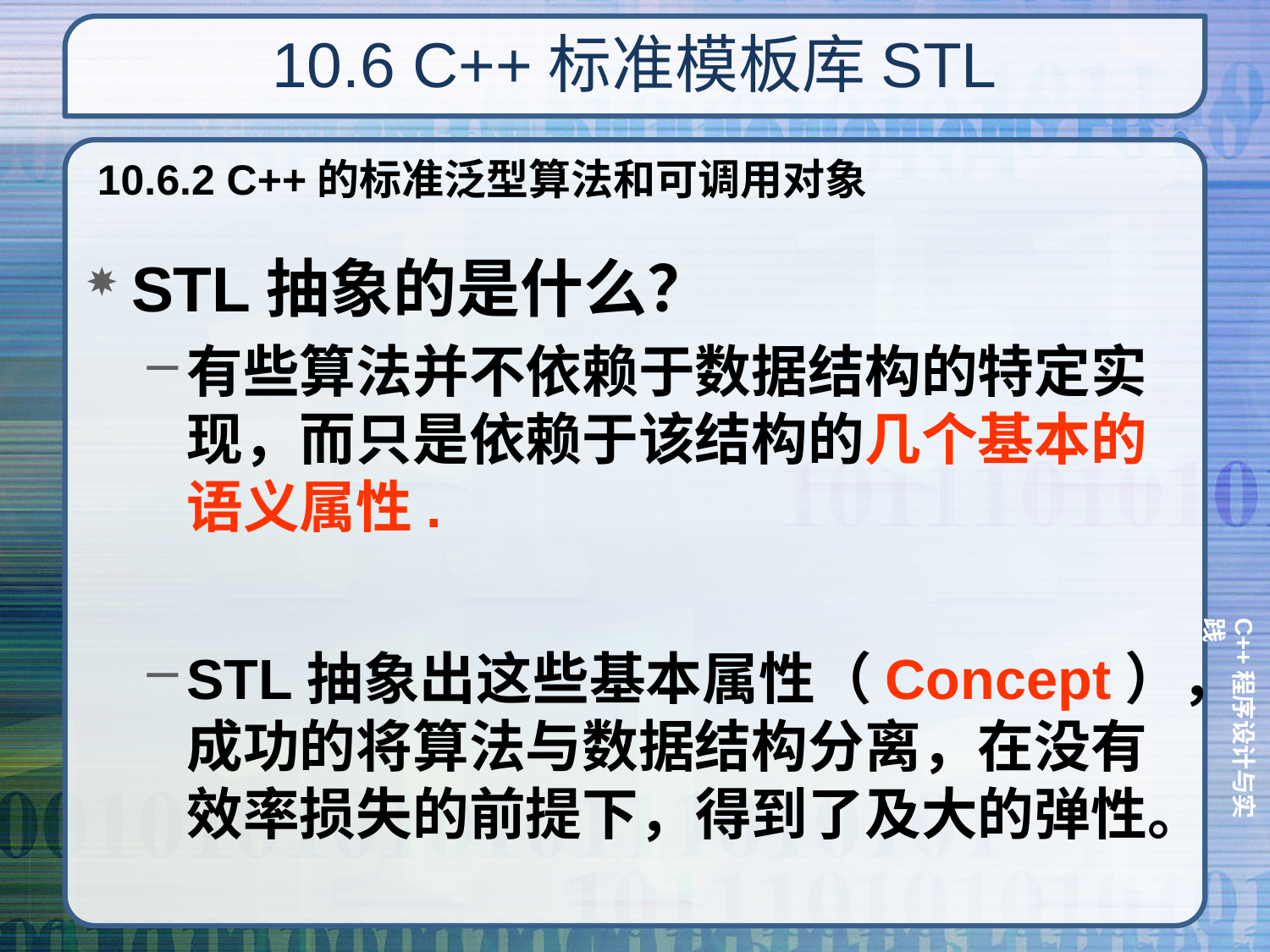

# 10.6 C++标准模板库STL
10.6.2 C++的标准泛型算法和可调用对象
STL抽象的是什么？
有些算法并不依赖于数据结构的特定实现，而只是依赖于该结构的几个基本的语义属性.

STL抽象出这些基本属性（Concept），成功的将算法与数据结构分离，在没有效率损失的前提下，得到了及大的弹性。